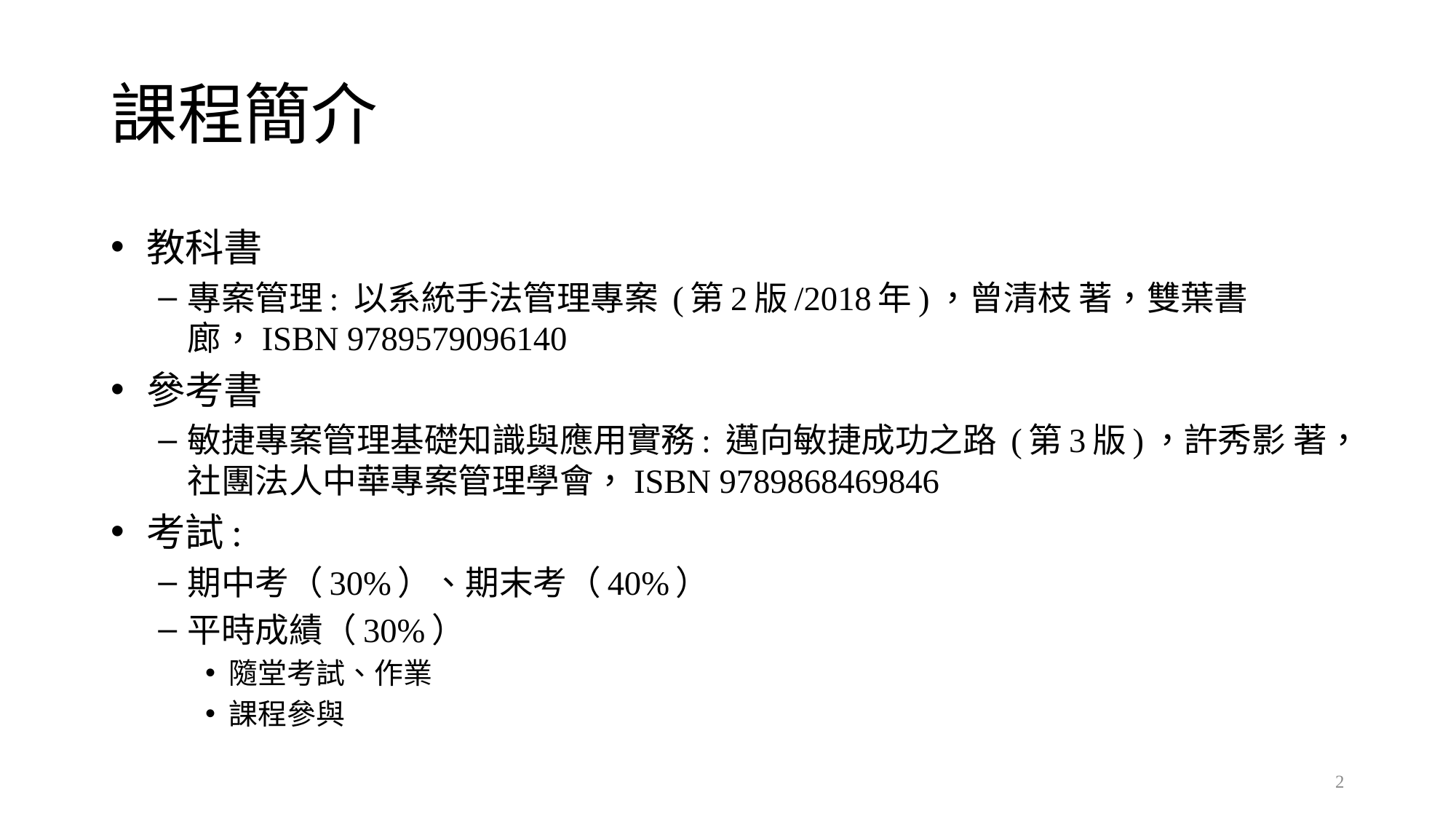

# 課程簡介
教科書
專案管理: 以系統手法管理專案 (第2版/2018年)，曾清枝 著，雙葉書廊，ISBN 9789579096140
參考書
敏捷專案管理基礎知識與應用實務: 邁向敏捷成功之路 (第3版)，許秀影 著，社團法人中華專案管理學會，ISBN 9789868469846
考試:
期中考（30%）、期末考（40%）
平時成績（30%）
隨堂考試、作業
課程參與
2